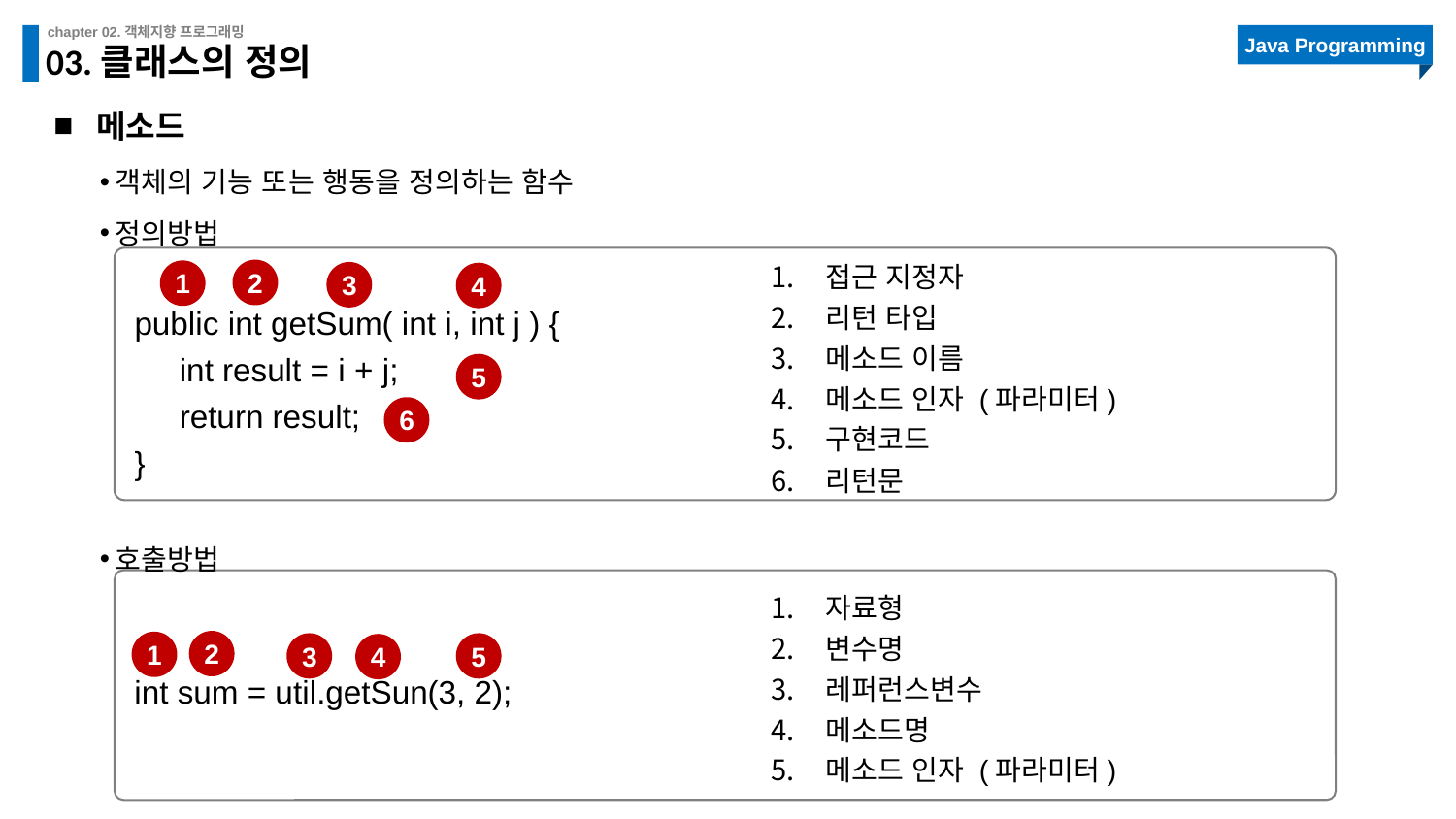

# 03.클래스의 정의
메소드
객체의 기능 또는 행동을 정의하는 함수
정의방법

접근 지정자
리턴 타입
메소드 이름
메소드 인자 (파라미터)
구현코드
리턴문

public int getSum( int i, int j ) {
     int result = i + j;
     return result;
}
2
1
3
4
5
6
호출방법

int sum = util.getSun(3, 2);
자료형
변수명
레퍼런스변수
메소드명
메소드 인자 (파라미터)
2
1
3
5
4